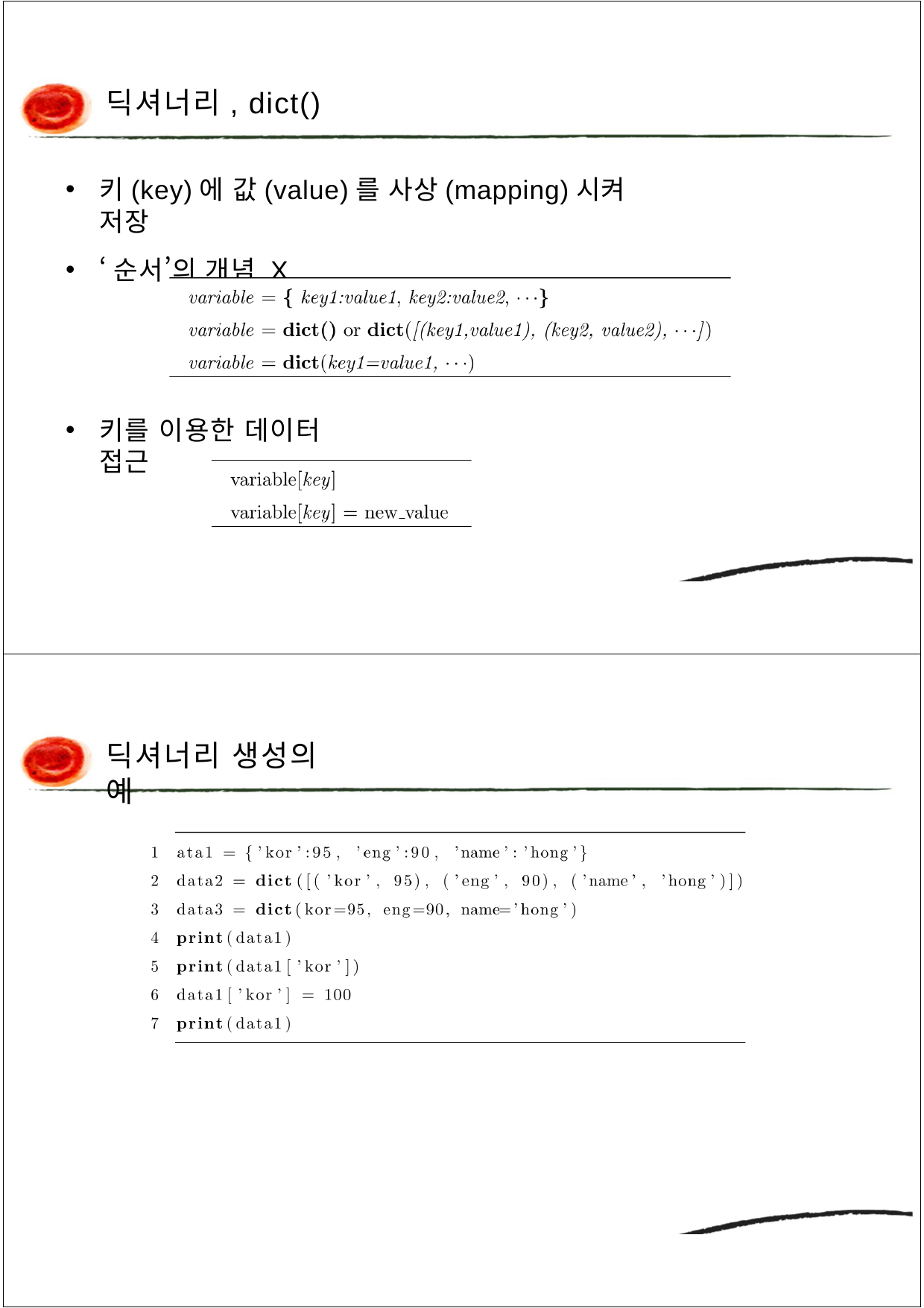

딕셔너리, dict()

키(key)에 값(value)를 사상(mapping)시켜 저장
‘순서’의 개념 X

키를 이용한 데이터 접근

딕셔너리 생성의 예